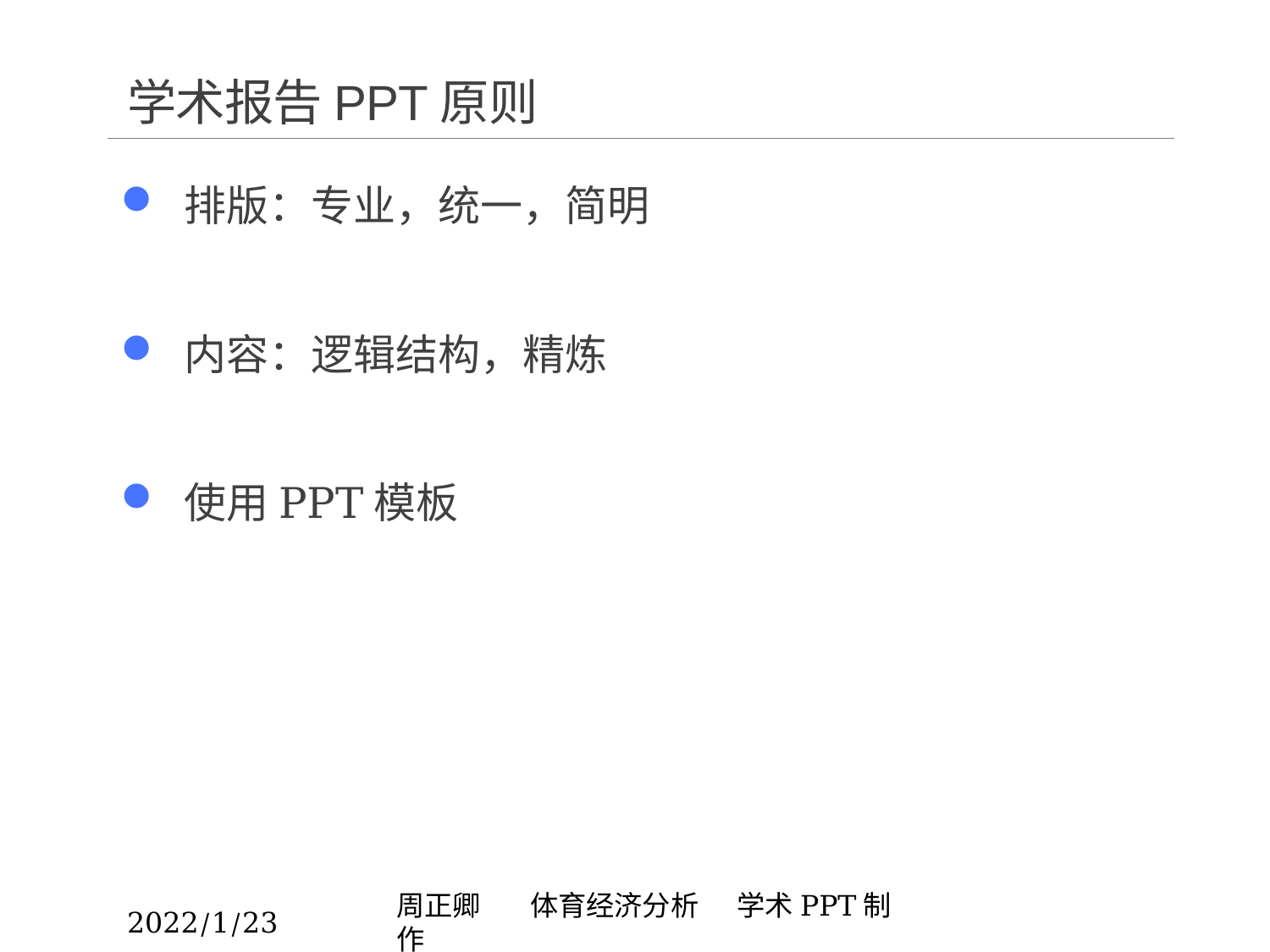

# 学术报告PPT原则
排版：专业，统一，简明

内容：逻辑结构，精炼

使用PPT模板

2022/1/23
周正卿	 体育经济分析      学术PPT制作
3